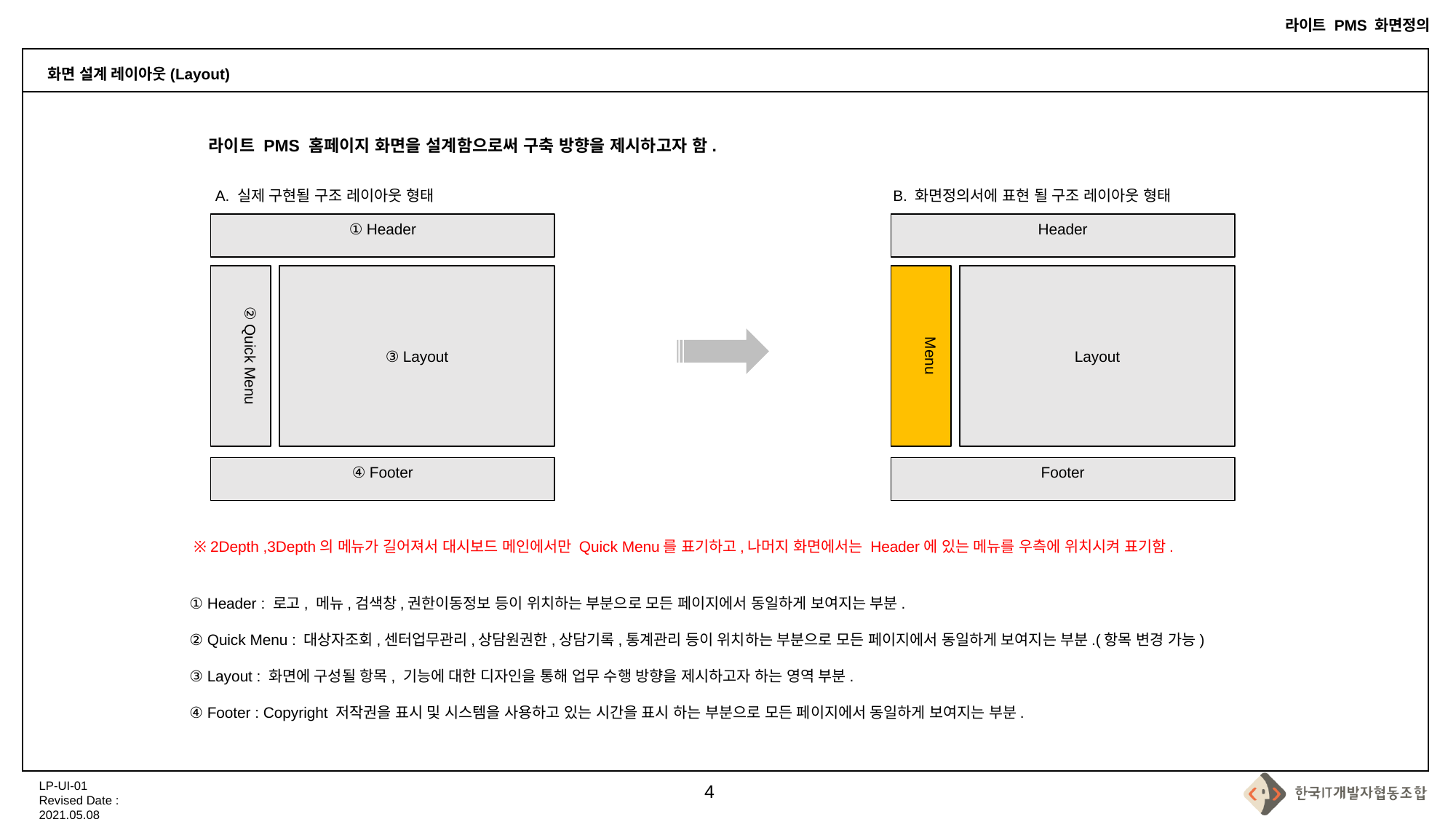

화면 설계 레이아웃(Layout)
라이트 PMS 홈페이지 화면을 설계함으로써 구축 방향을 제시하고자 함.
A. 실제 구현될 구조 레이아웃 형태
B. 화면정의서에 표현 될 구조 레이아웃 형태
① Header
Header
② Quick Menu
③ Layout
Menu
Layout

④ Footer
Footer
※ 2Depth ,3Depth의 메뉴가 길어져서 대시보드 메인에서만 Quick Menu를 표기하고,나머지 화면에서는 Header에 있는 메뉴를 우측에 위치시켜 표기함.
① Header : 로고, 메뉴,검색창,권한이동정보 등이 위치하는 부분으로 모든 페이지에서 동일하게 보여지는 부분.
② Quick Menu : 대상자조회,센터업무관리,상담원권한,상담기록,통계관리 등이 위치하는 부분으로 모든 페이지에서 동일하게 보여지는 부분.(항목 변경 가능)
③ Layout : 화면에 구성될 항목, 기능에 대한 디자인을 통해 업무 수행 방향을 제시하고자 하는 영역 부분.
④ Footer : Copyright 저작권을 표시 및 시스템을 사용하고 있는 시간을 표시 하는 부분으로 모든 페이지에서 동일하게 보여지는 부분.
4